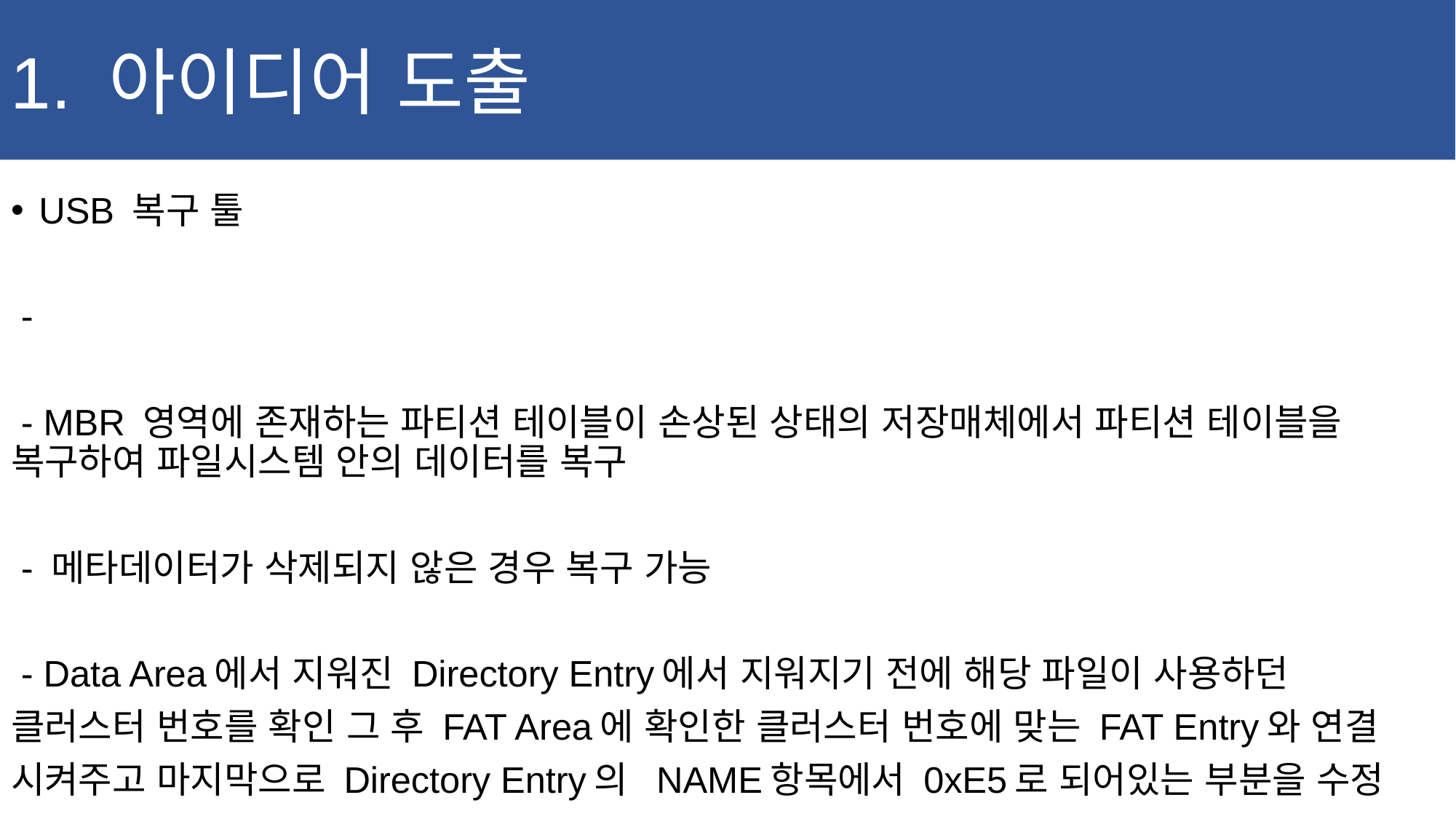

1. 아이디어 도출
USB 복구 툴

 -

 - MBR 영역에 존재하는 파티션 테이블이 손상된 상태의 저장매체에서 파티션 테이블을 복구하여 파일시스템 안의 데이터를 복구

 - 메타데이터가 삭제되지 않은 경우 복구 가능

 - Data Area에서 지워진 Directory Entry에서 지워지기 전에 해당 파일이 사용하던
클러스터 번호를 확인 그 후 FAT Area에 확인한 클러스터 번호에 맞는 FAT Entry와 연결
시켜주고 마지막으로 Directory Entry의  NAME항목에서 0xE5로 되어있는 부분을 수정